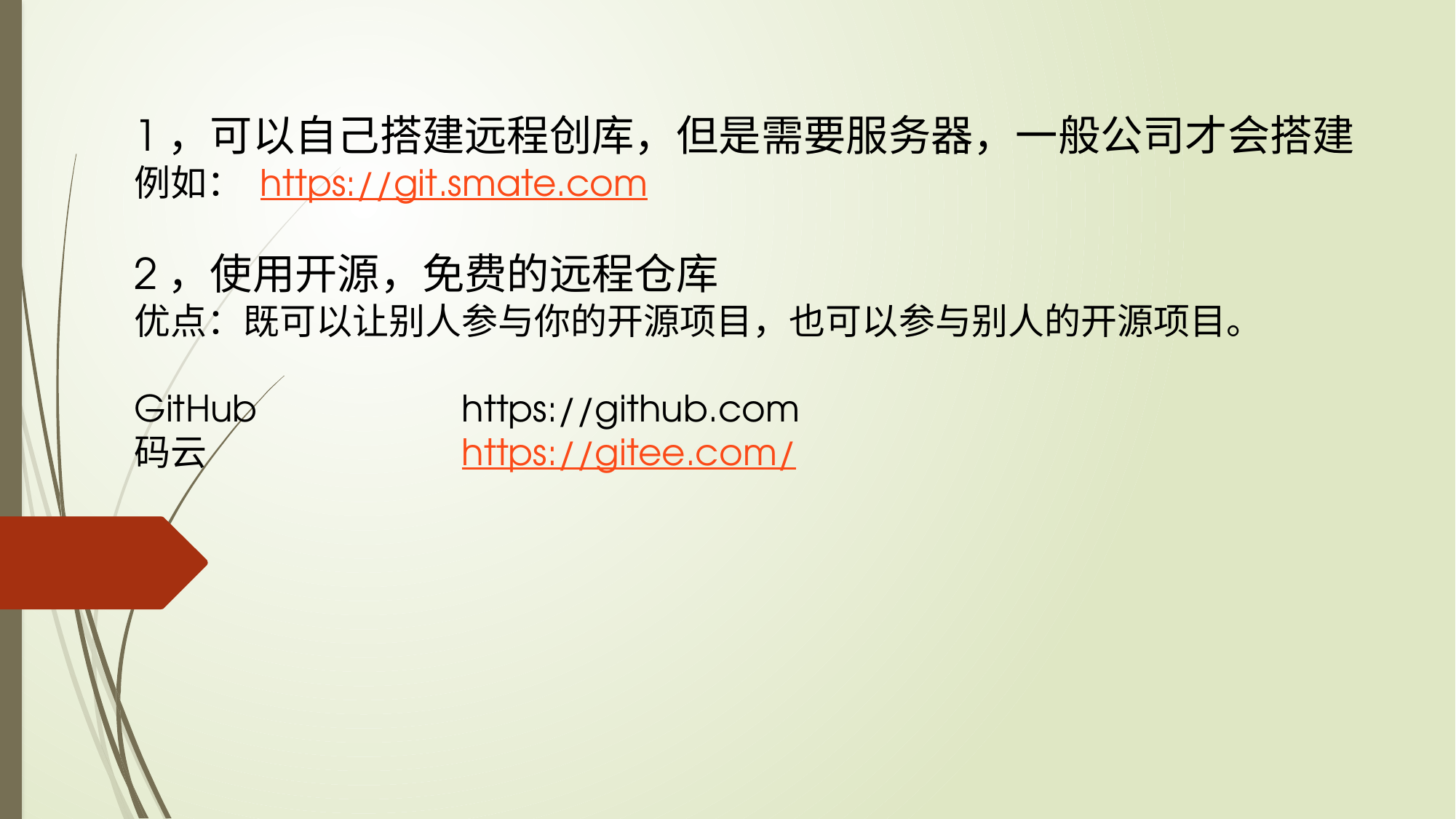

#
1，可以自己搭建远程创库，但是需要服务器，一般公司才会搭建
例如： https://git.smate.com

2，使用开源，免费的远程仓库
优点：既可以让别人参与你的开源项目，也可以参与别人的开源项目。

GitHub   		https://github.com
码云			https://gitee.com/